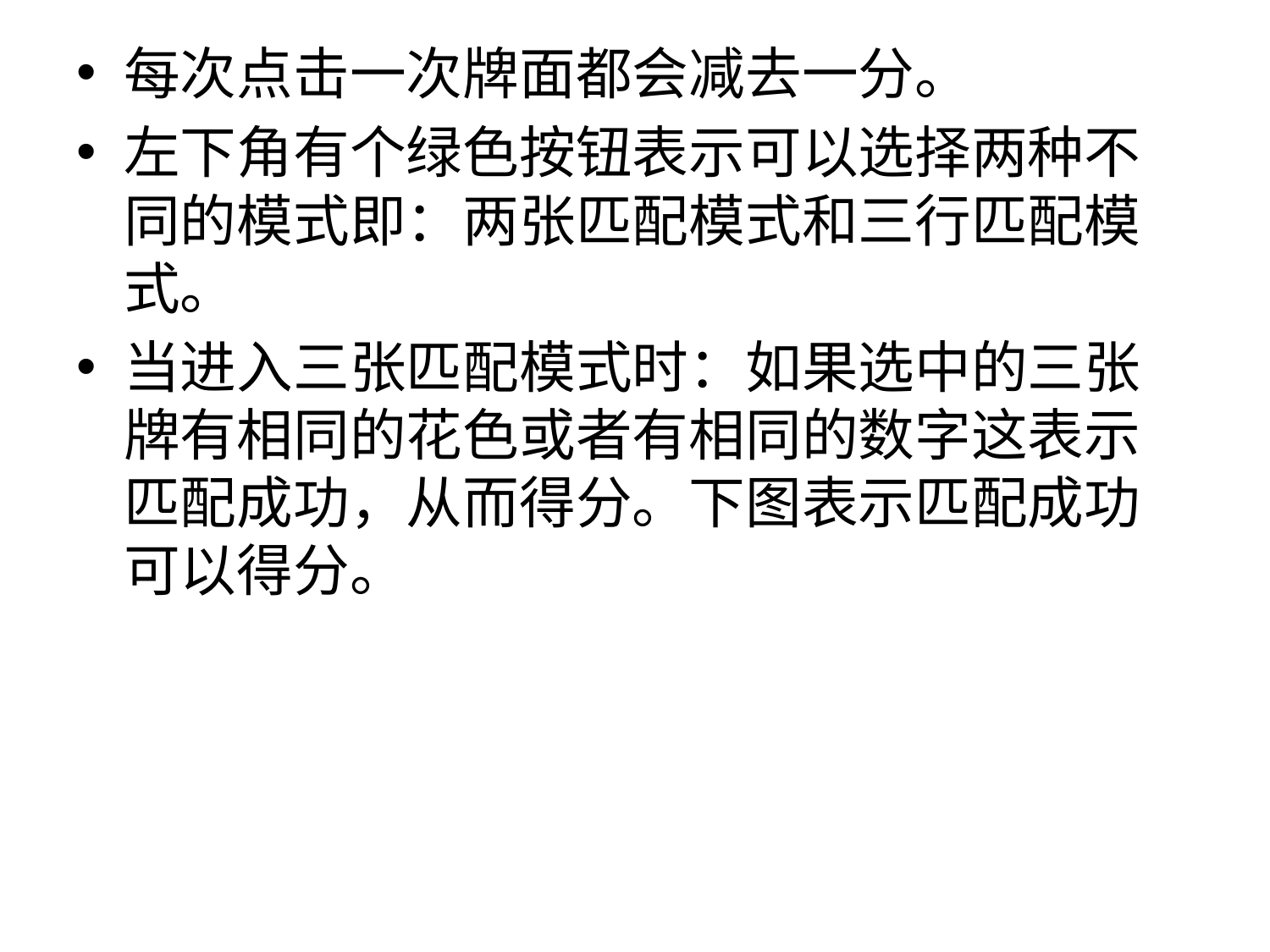

每次点击一次牌面都会减去一分。
左下角有个绿色按钮表示可以选择两种不同的模式即：两张匹配模式和三行匹配模式。
当进入三张匹配模式时：如果选中的三张牌有相同的花色或者有相同的数字这表示匹配成功，从而得分。下图表示匹配成功可以得分。